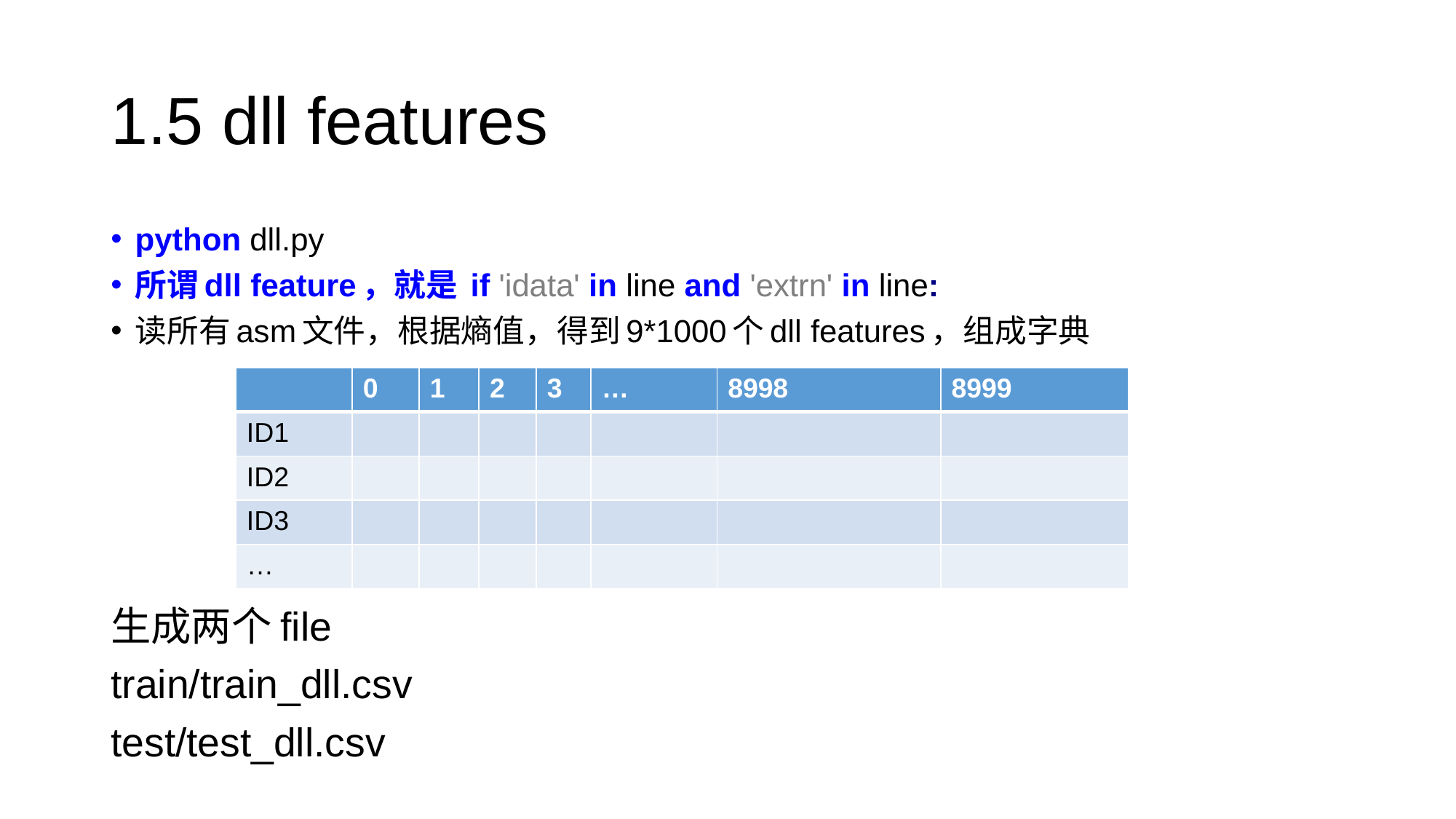

# 1.5 dll features
python dll.py
所谓dll feature，就是 if 'idata' in line and 'extrn' in line:
读所有asm文件，根据熵值，得到9*1000个dll features，组成字典
|  | 0 | 1 | 2 | 3 | … | 8998 | 8999 |
| --- | --- | --- | --- | --- | --- | --- | --- |
| ID1 |  |  |  |  |  |  |  |
| ID2 |  |  |  |  |  |  |  |
| ID3 |  |  |  |  |  |  |  |
| … |  |  |  |  |  |  |  |
生成两个file
train/train_dll.csv
test/test_dll.csv